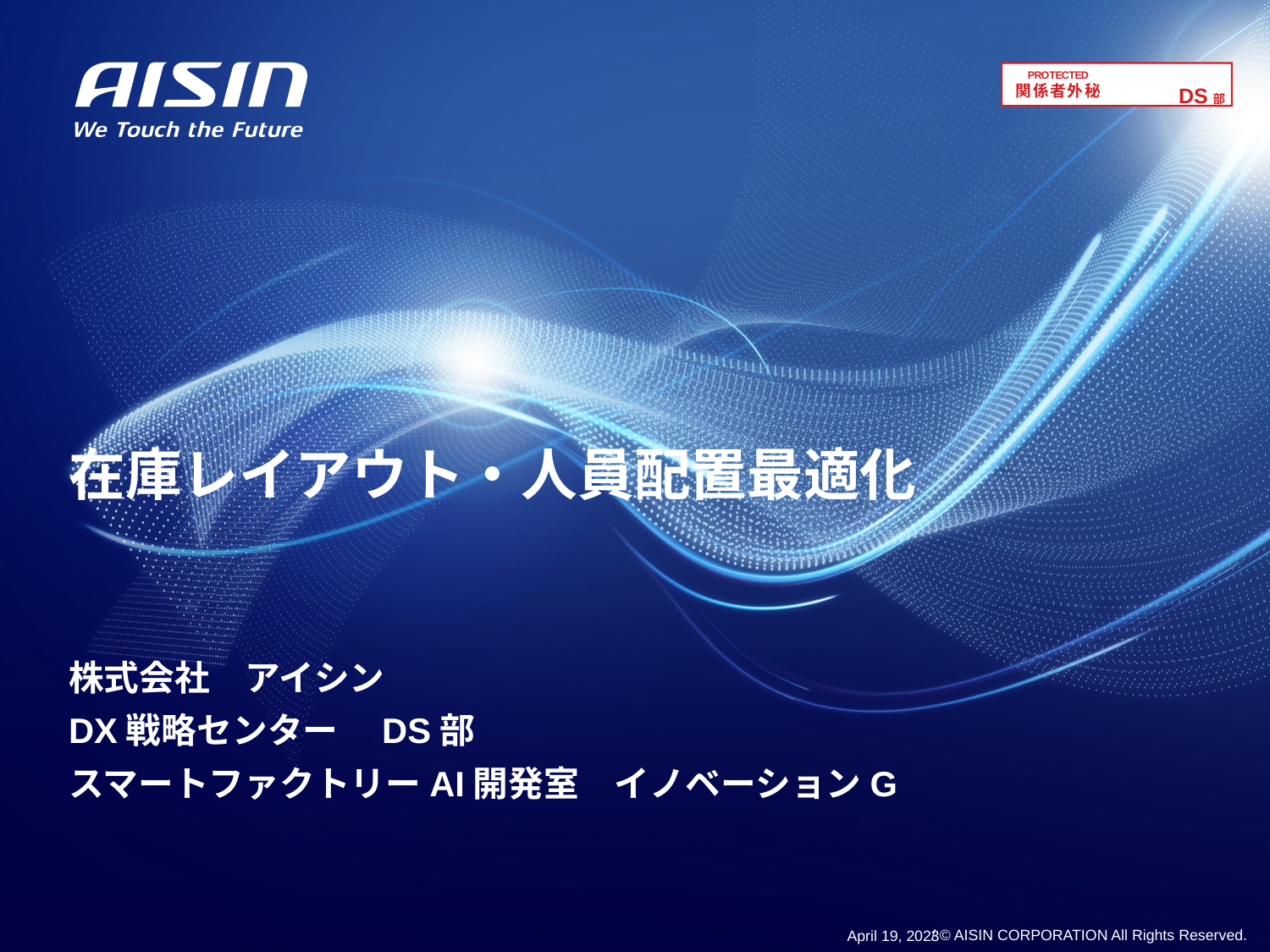

在庫レイアウト・人員配置最適化
株式会社　アイシン
DX戦略センター　DS部
スマートファクトリーAI開発室　イノベーションG

April 19, 2023